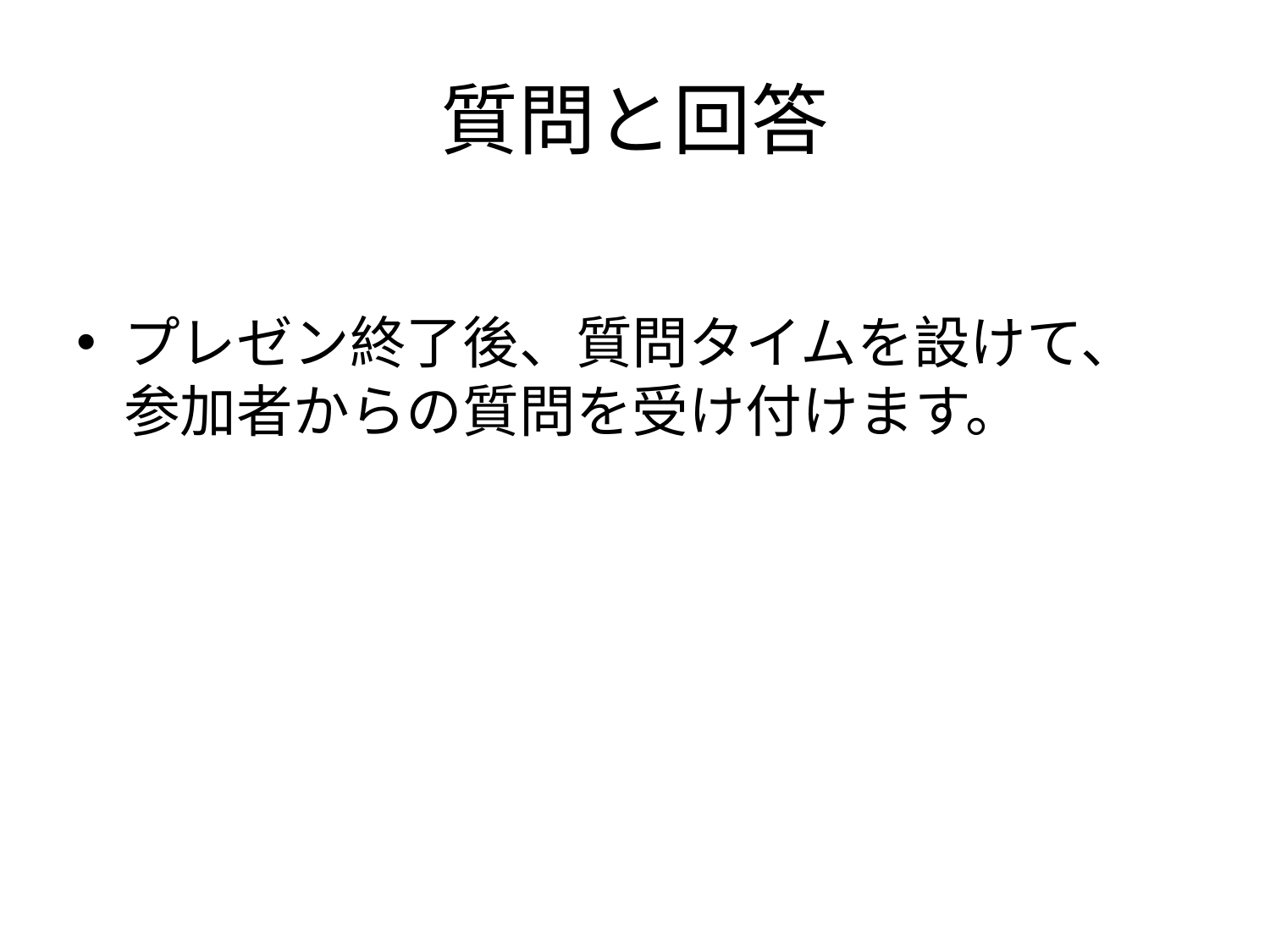

# 質問と回答

プレゼン終了後、質問タイムを設けて、参加者からの質問を受け付けます。